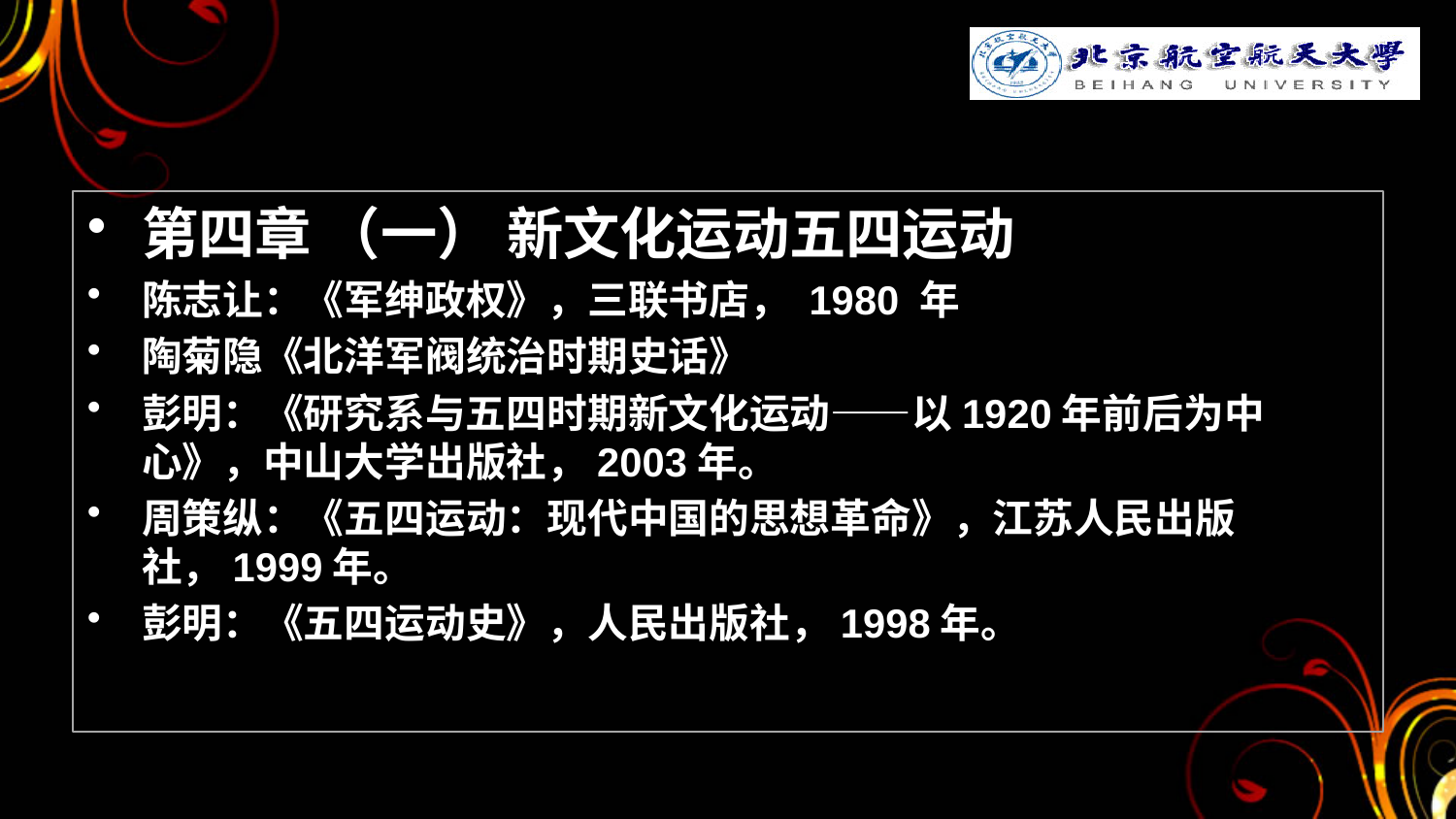

#
第四章 （一） 新文化运动五四运动
陈志让：《军绅政权》，三联书店， 1980 年
陶菊隐《北洋军阀统治时期史话》
彭明：《研究系与五四时期新文化运动——以1920年前后为中心》，中山大学出版社，2003年。
周策纵：《五四运动：现代中国的思想革命》，江苏人民出版社，1999年。
彭明：《五四运动史》，人民出版社，1998年。